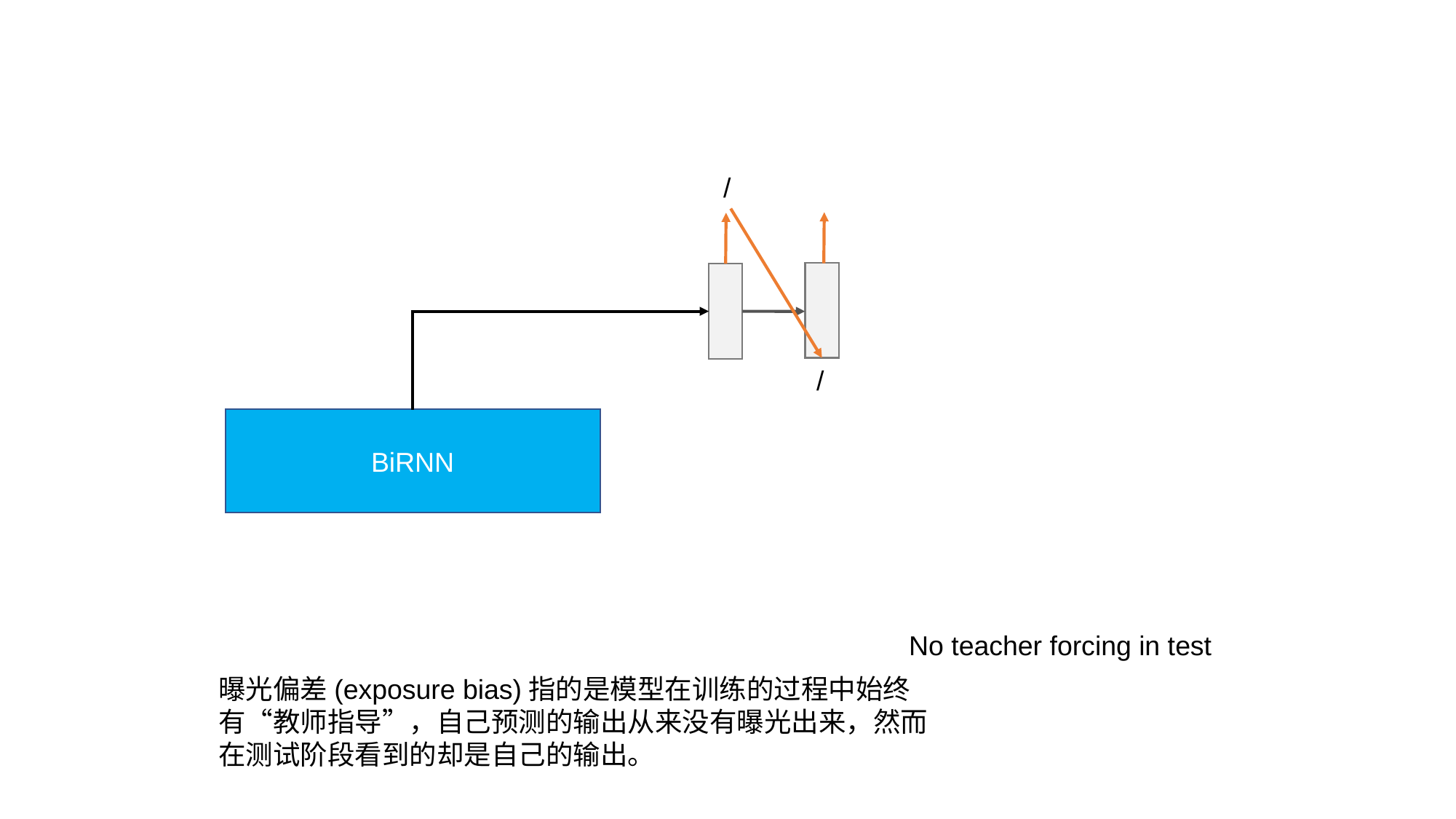

#

    /

    /
BiRNN
No teacher forcing in test
曝光偏差(exposure bias)指的是模型在训练的过程中始终有“教师指导”，自己预测的输出从来没有曝光出来，然而在测试阶段看到的却是自己的输出。